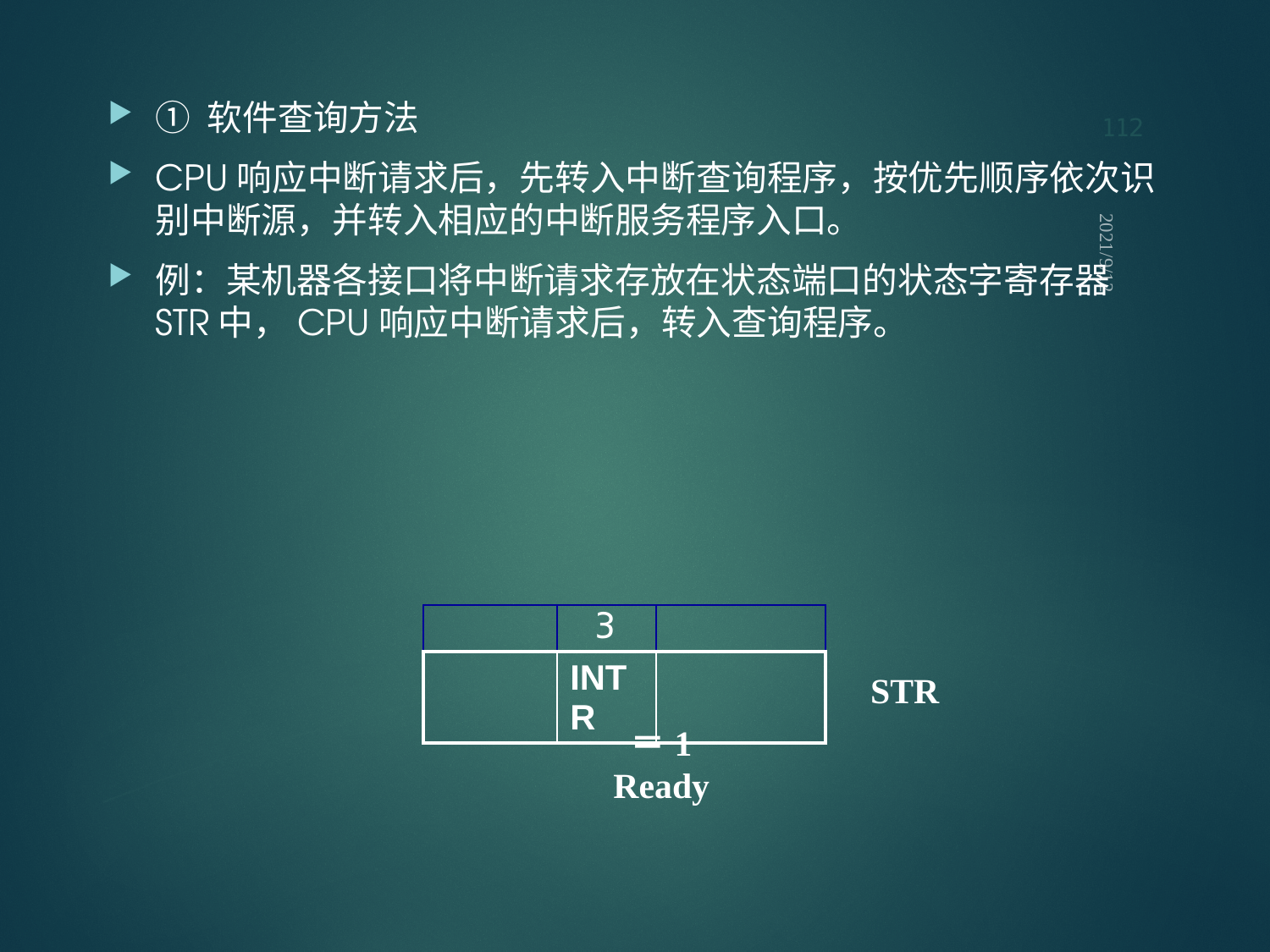

112
① 软件查询方法
CPU响应中断请求后，先转入中断查询程序，按优先顺序依次识别中断源，并转入相应的中断服务程序入口。
例：某机器各接口将中断请求存放在状态端口的状态字寄存器STR中，CPU响应中断请求后，转入查询程序。
2021/9/12
|  | 3 |  |
| --- | --- | --- |
|  | INTR |  |
STR
＝1 Ready